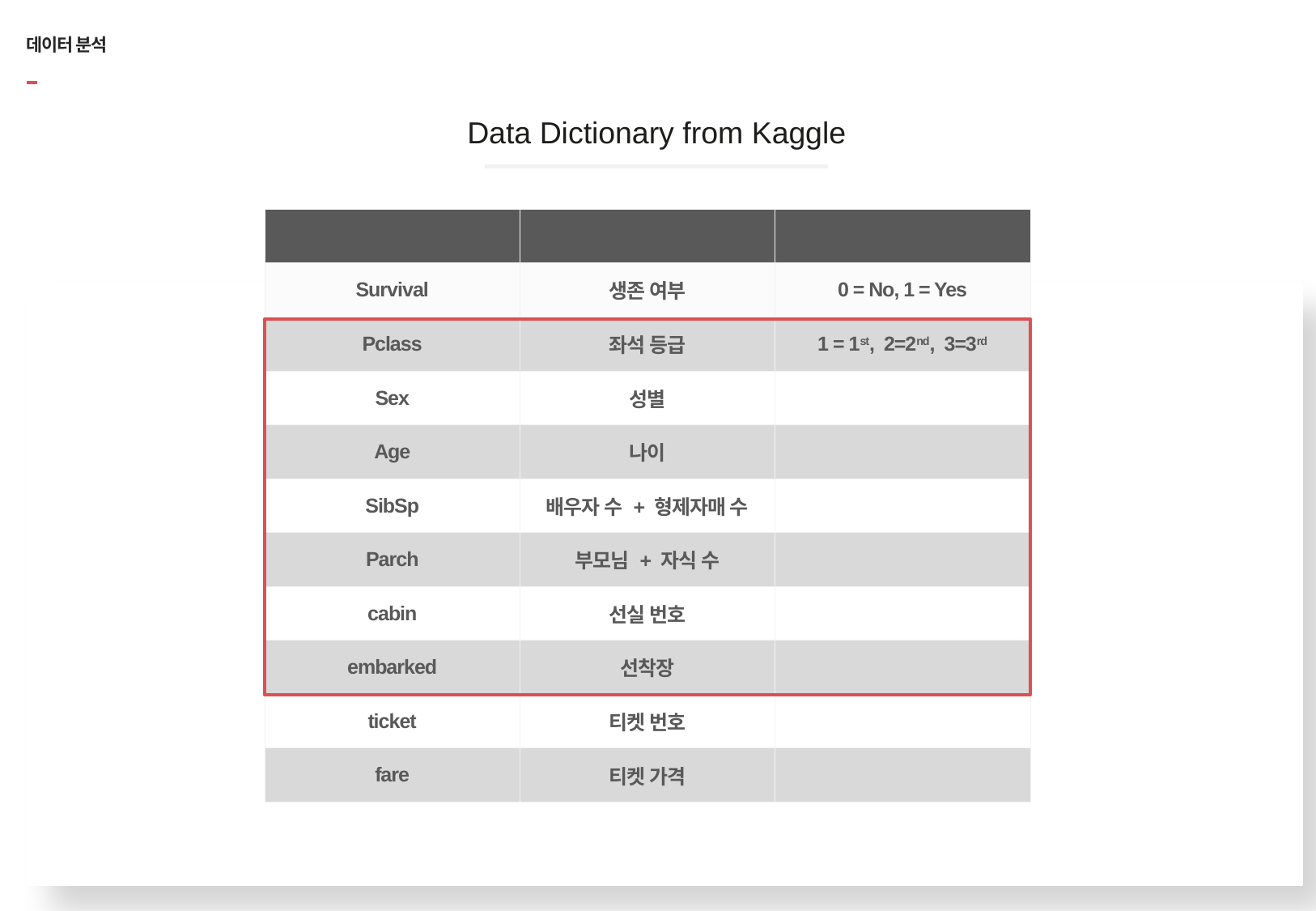

# 데이터 분석
Data Dictionary from Kaggle
| Variable | Definition | Key |
| --- | --- | --- |
| Survival | 생존 여부 | 0 = No, 1 = Yes |
| Pclass | 좌석 등급 | 1 = 1st, 2=2nd, 3=3rd |
| Sex | 성별 |  |
| Age | 나이 |  |
| SibSp | 배우자 수 + 형제자매 수 |  |
| Parch | 부모님 + 자식 수 |  |
| cabin | 선실 번호 |  |
| embarked | 선착장 |  |
| ticket | 티켓 번호 |  |
| fare | 티켓 가격 |  |